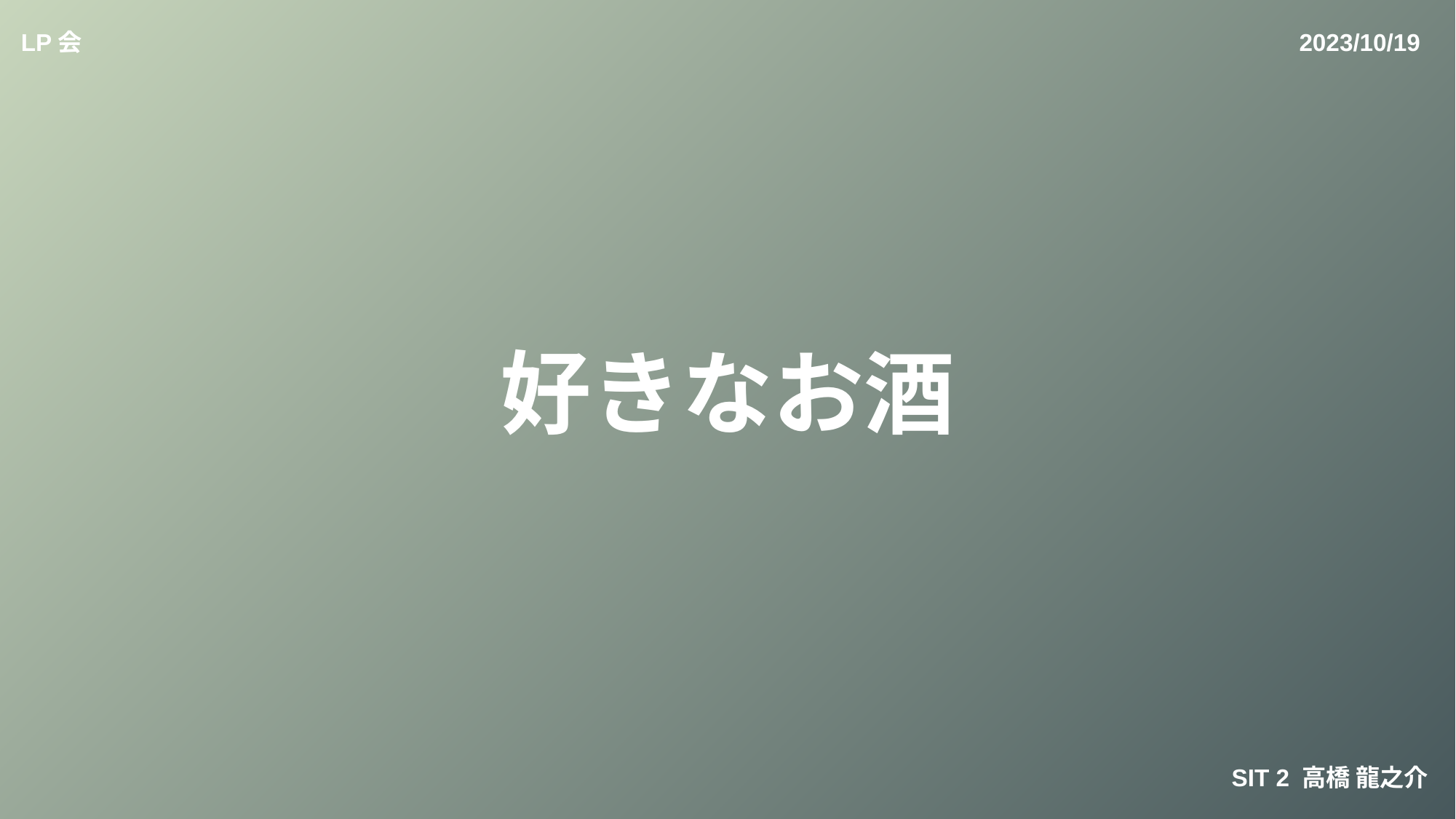

LP会
2023/10/19
好きなお酒
SIT 2 高橋 龍之介